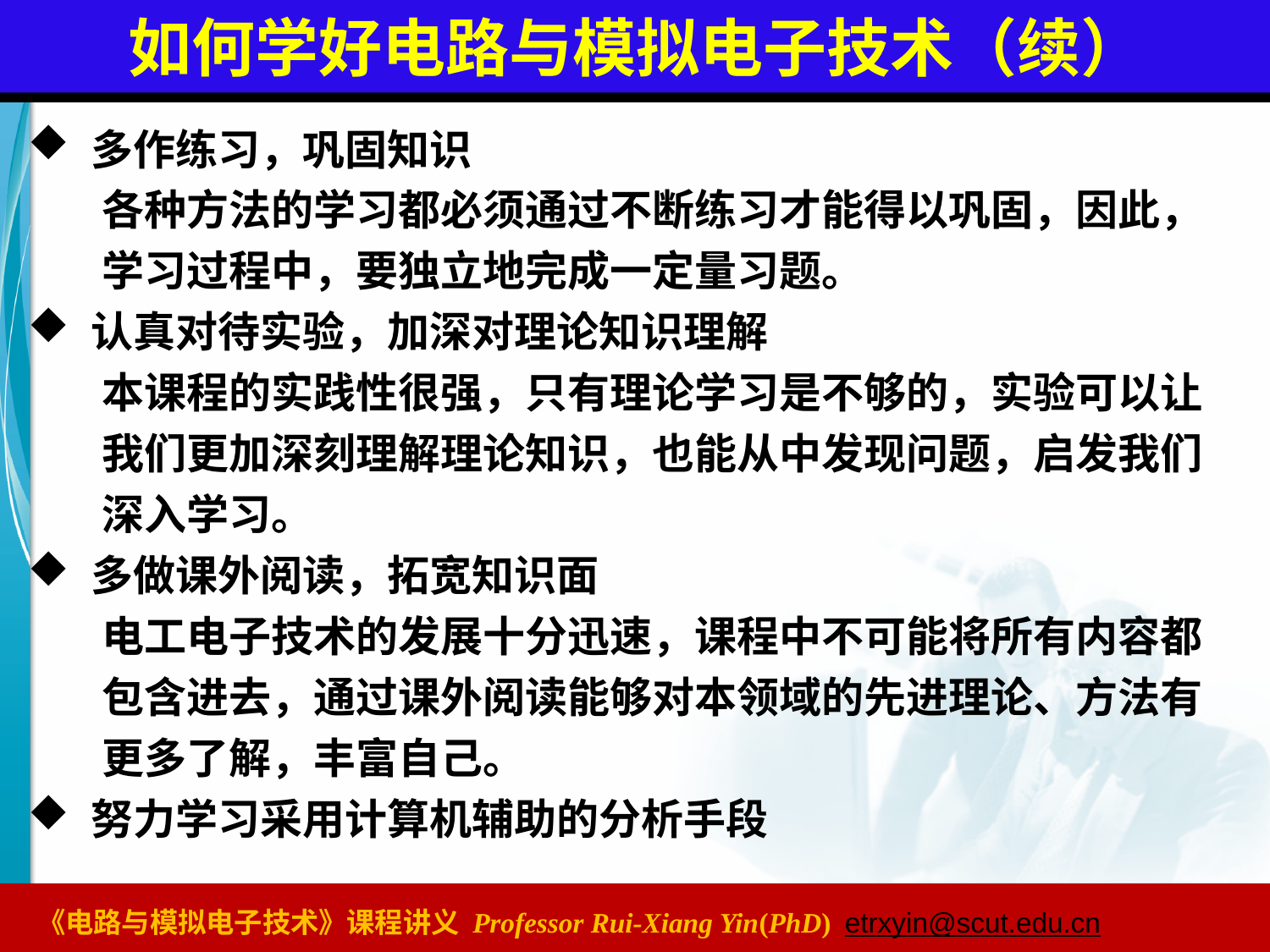

# 如何学好电路与模拟电子技术（续）
多作练习，巩固知识
各种方法的学习都必须通过不断练习才能得以巩固，因此，学习过程中，要独立地完成一定量习题。
认真对待实验，加深对理论知识理解
本课程的实践性很强，只有理论学习是不够的，实验可以让我们更加深刻理解理论知识，也能从中发现问题，启发我们深入学习。
多做课外阅读，拓宽知识面
电工电子技术的发展十分迅速，课程中不可能将所有内容都包含进去，通过课外阅读能够对本领域的先进理论、方法有更多了解，丰富自己。
努力学习采用计算机辅助的分析手段